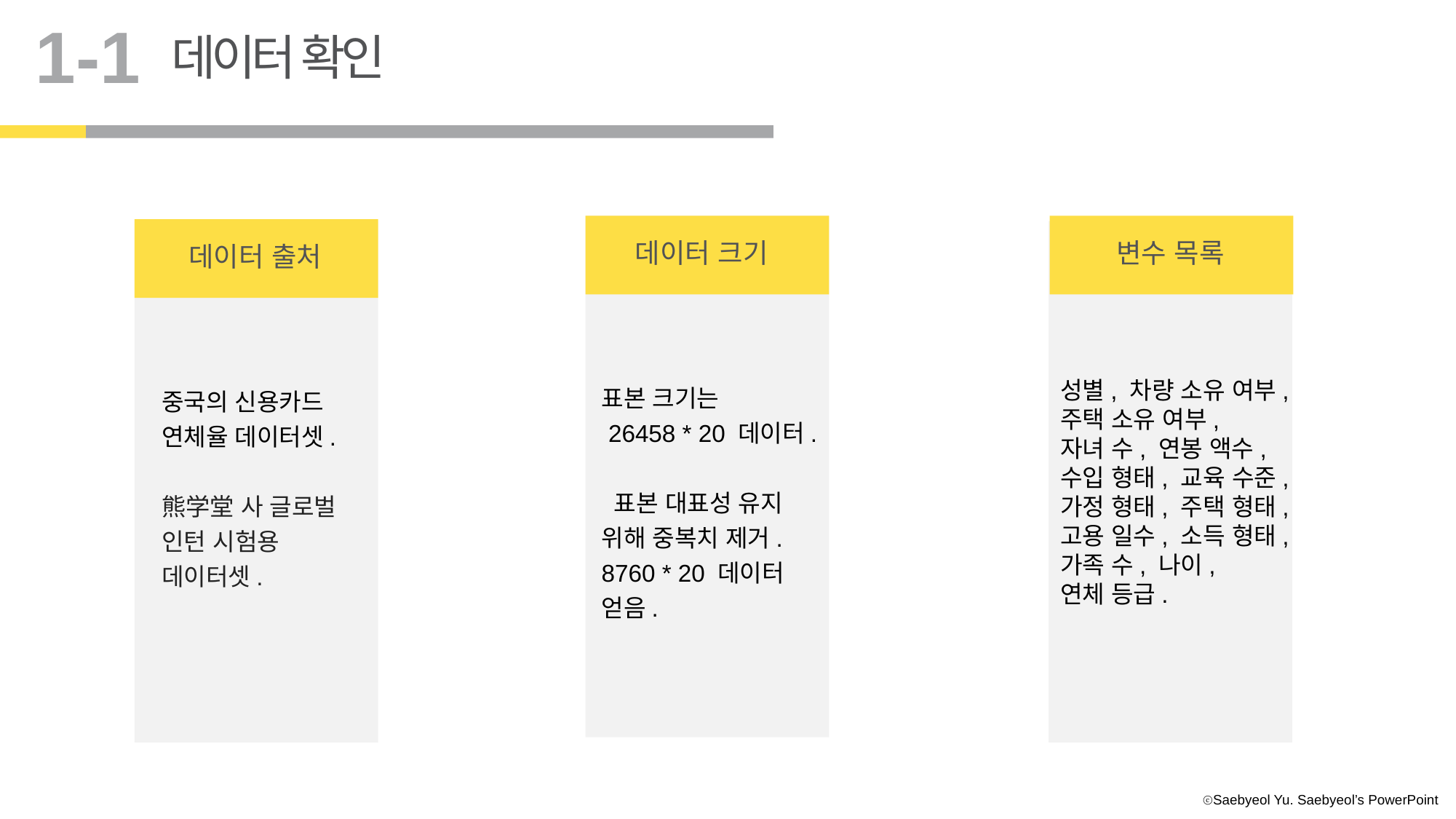

1-1
데이터 확인

데이터 크기
변수 목록
데이터 출처

중국의 신용카드 연체율 데이터셋.

熊学堂 사 글로벌 인턴 시험용 데이터셋.

성별, 차량 소유 여부, 주택 소유 여부,
자녀 수, 연봉 액수, 수입 형태, 교육 수준, 가정 형태, 주택 형태, 고용 일수, 소득 형태,
가족 수, 나이,
연체 등급.

표본 크기는
 26458 * 20 데이터.

 표본 대표성 유지 위해 중복치 제거. 8760 * 20 데이터 얻음.